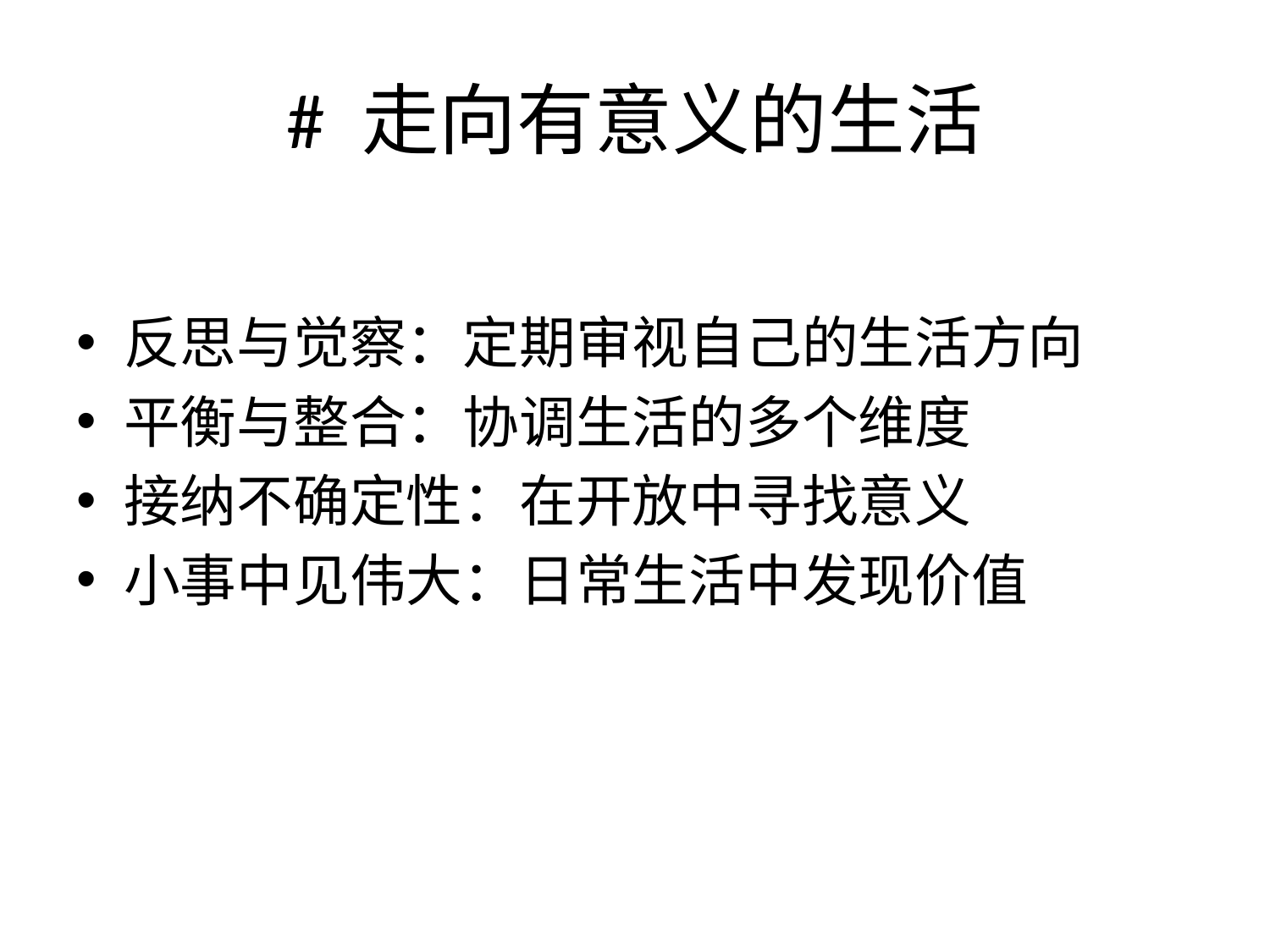

# # 走向有意义的生活

反思与觉察：定期审视自己的生活方向
平衡与整合：协调生活的多个维度
接纳不确定性：在开放中寻找意义
小事中见伟大：日常生活中发现价值